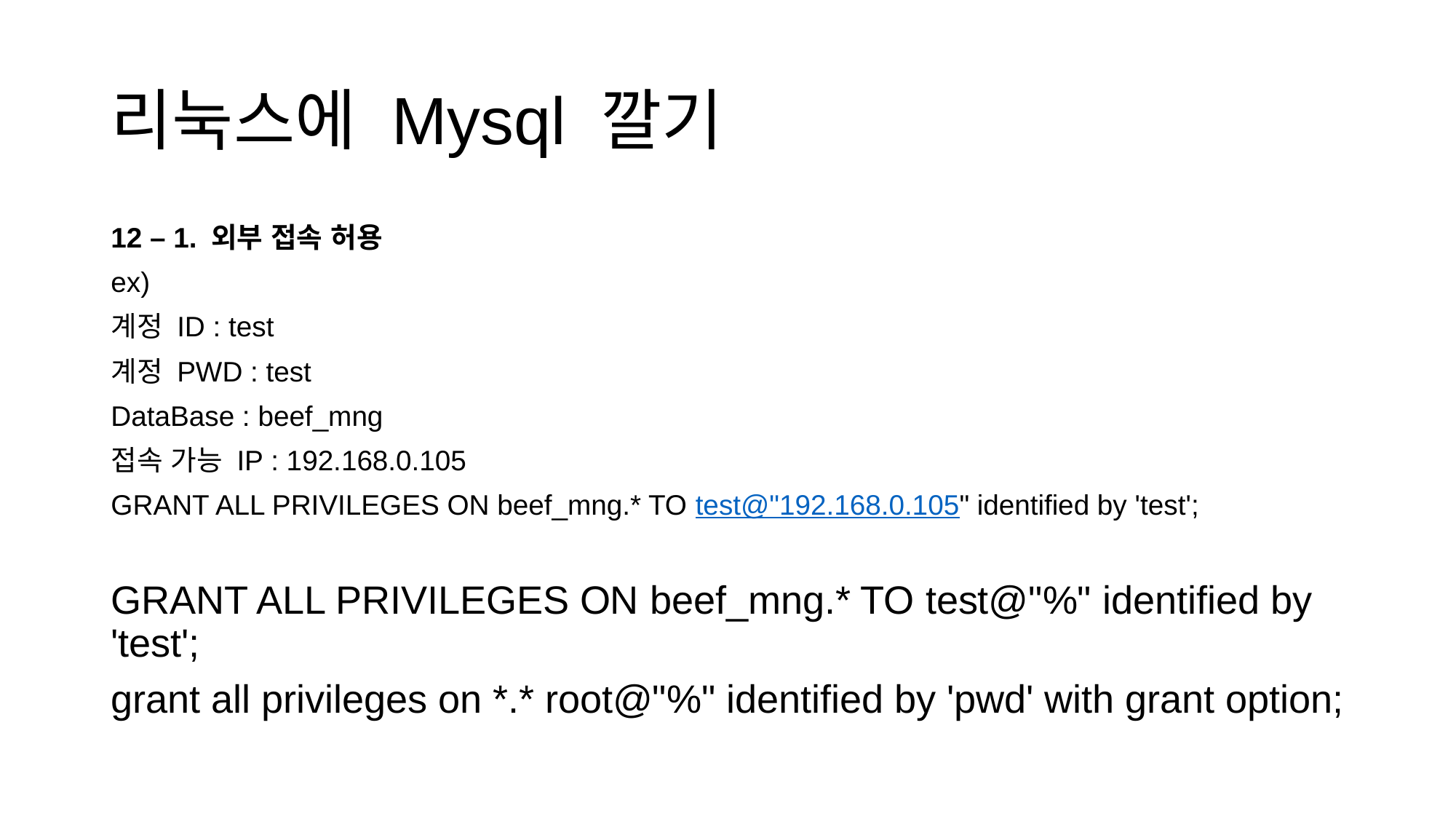

# 리눅스에 Mysql 깔기
12 – 1. 외부 접속 허용
ex)
계정 ID : test
계정 PWD : test
DataBase : beef_mng
접속 가능 IP : 192.168.0.105
GRANT ALL PRIVILEGES ON beef_mng.* TO test@"192.168.0.105" identified by 'test';

GRANT ALL PRIVILEGES ON beef_mng.* TO test@"%" identified by 'test';
grant all privileges on *.* root@"%" identified by 'pwd' with grant option;